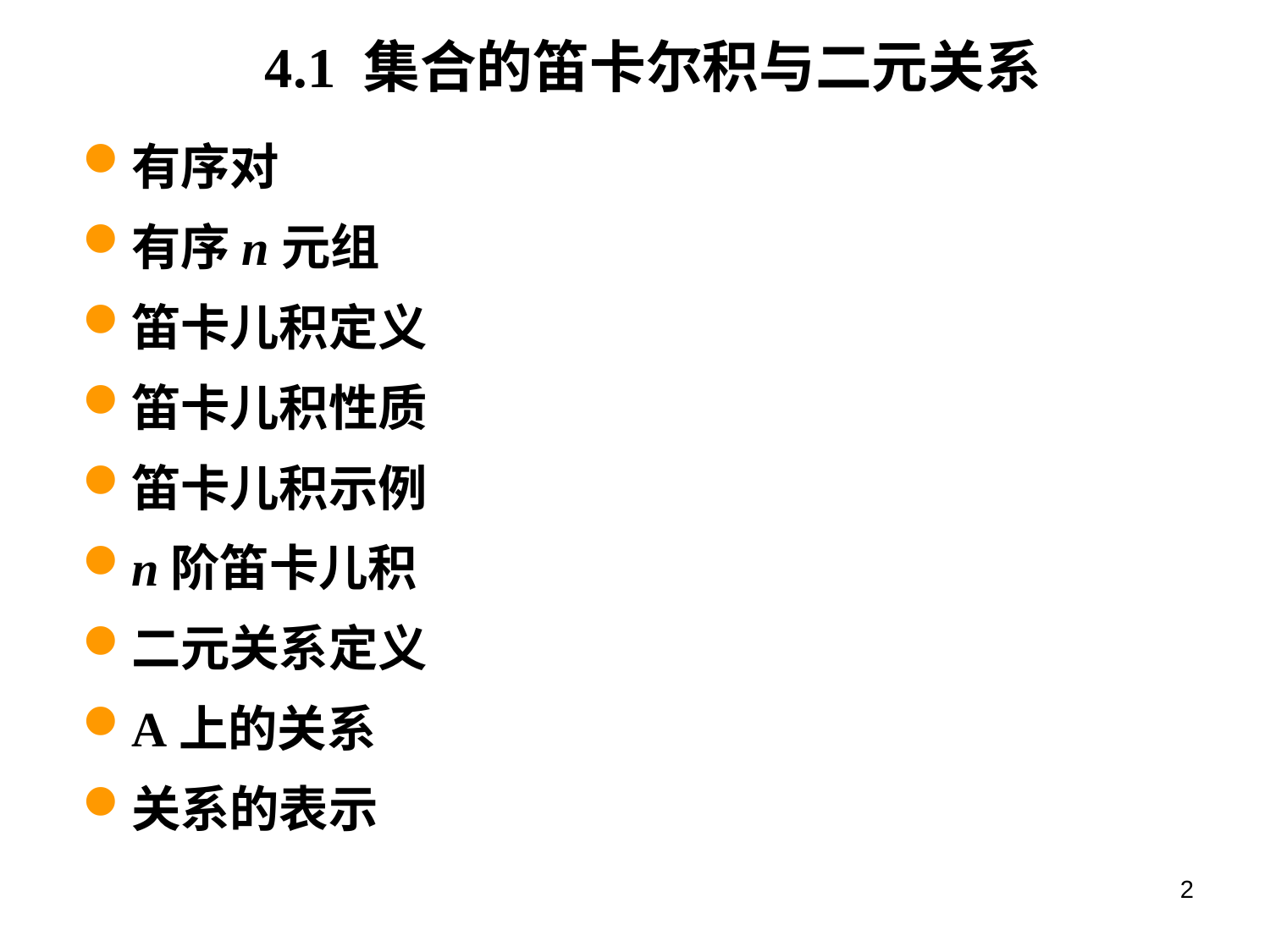

# 4.1 集合的笛卡尔积与二元关系
有序对
有序n元组
笛卡儿积定义
笛卡儿积性质
笛卡儿积示例
n阶笛卡儿积
二元关系定义
A上的关系
关系的表示
2